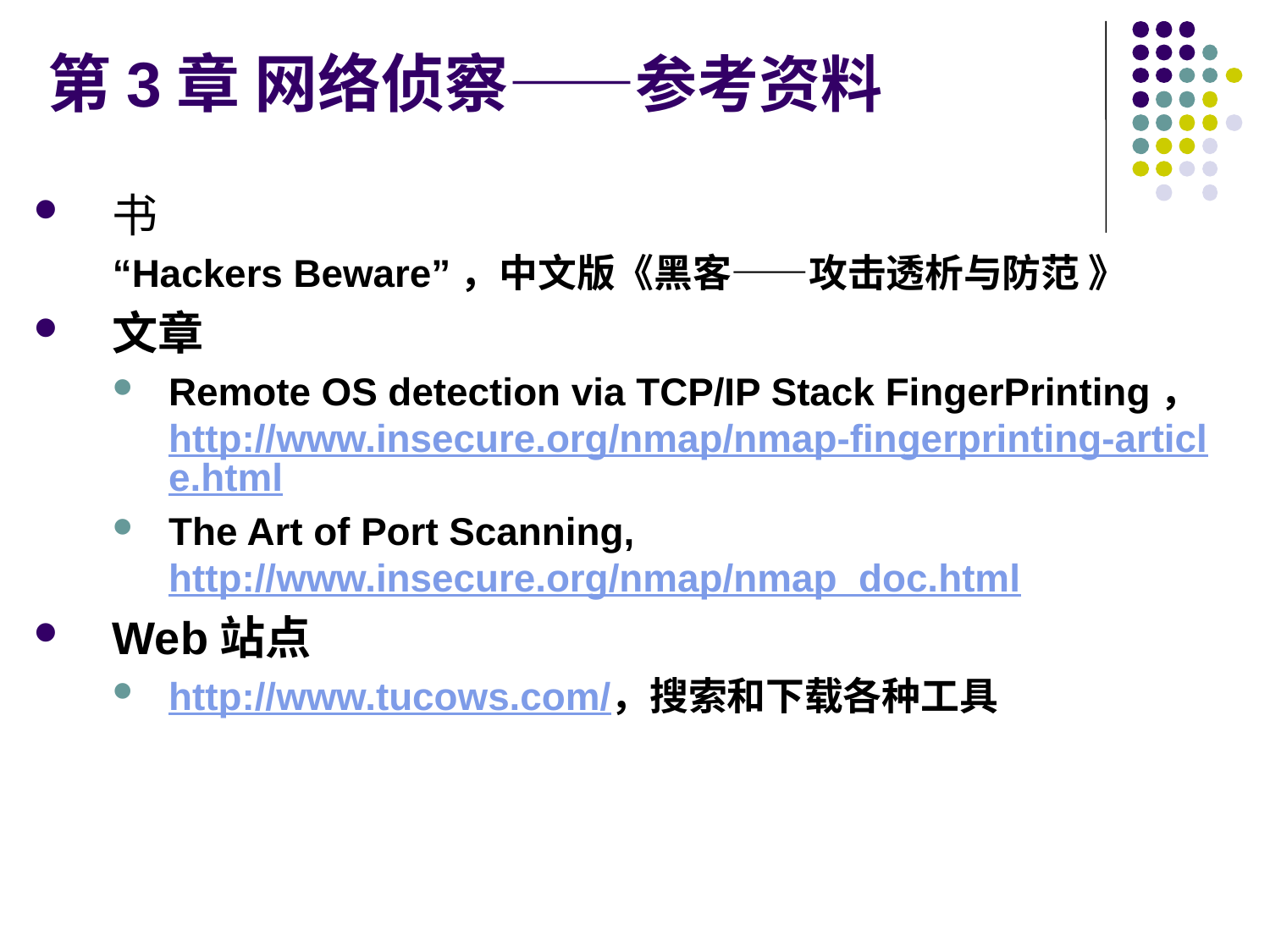

# 第3章 网络侦察——参考资料
书
“Hackers Beware”，中文版《黑客——攻击透析与防范 》
文章
Remote OS detection via TCP/IP Stack FingerPrinting，http://www.insecure.org/nmap/nmap-fingerprinting-article.html
The Art of Port Scanning, http://www.insecure.org/nmap/nmap_doc.html
Web站点
http://www.tucows.com/，搜索和下载各种工具